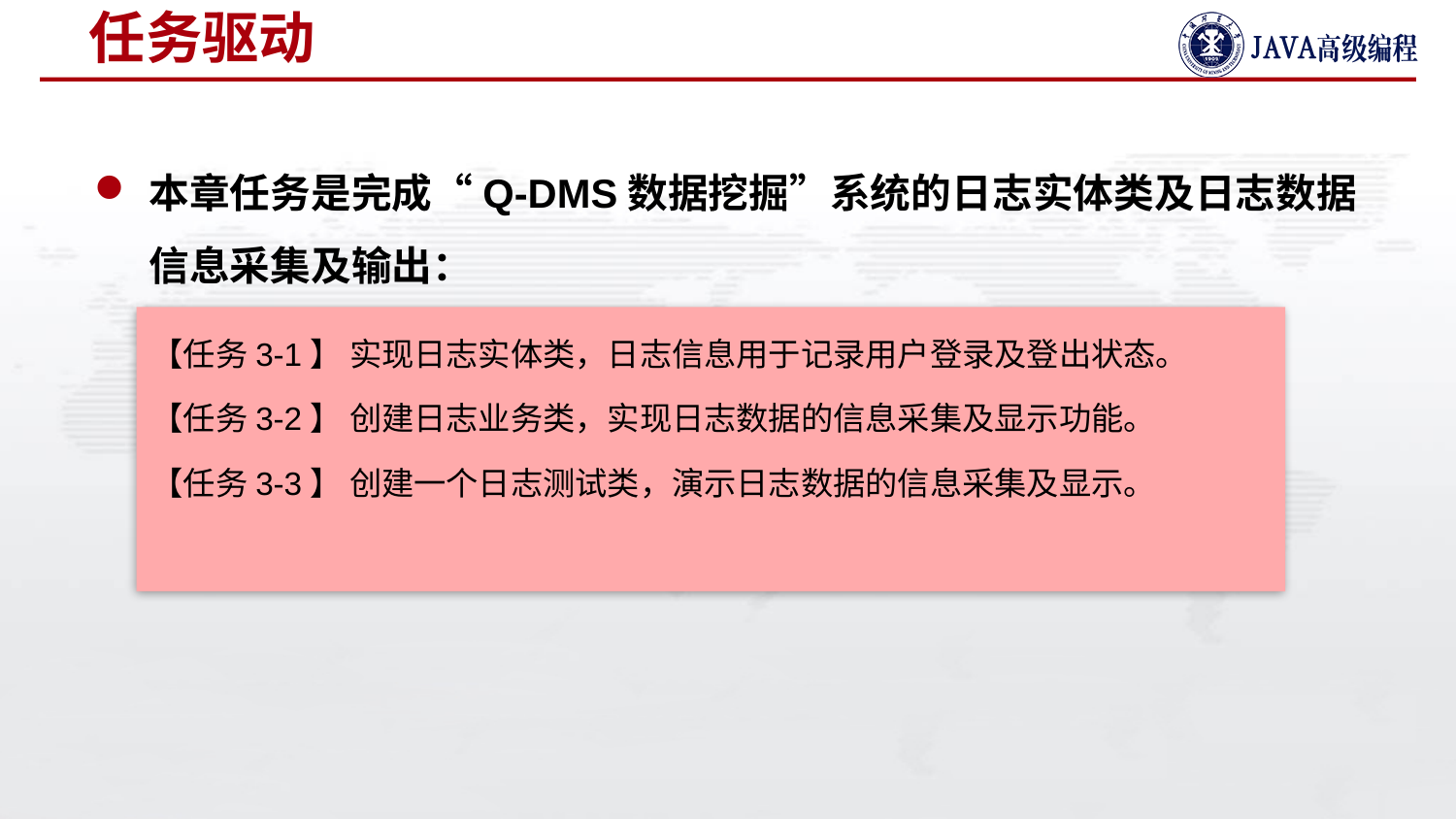

# 任务驱动
本章任务是完成“Q-DMS数据挖掘”系统的日志实体类及日志数据信息采集及输出：

【任务3-1】 实现日志实体类，日志信息用于记录用户登录及登出状态。
【任务3-2】 创建日志业务类，实现日志数据的信息采集及显示功能。
【任务3-3】 创建一个日志测试类，演示日志数据的信息采集及显示。